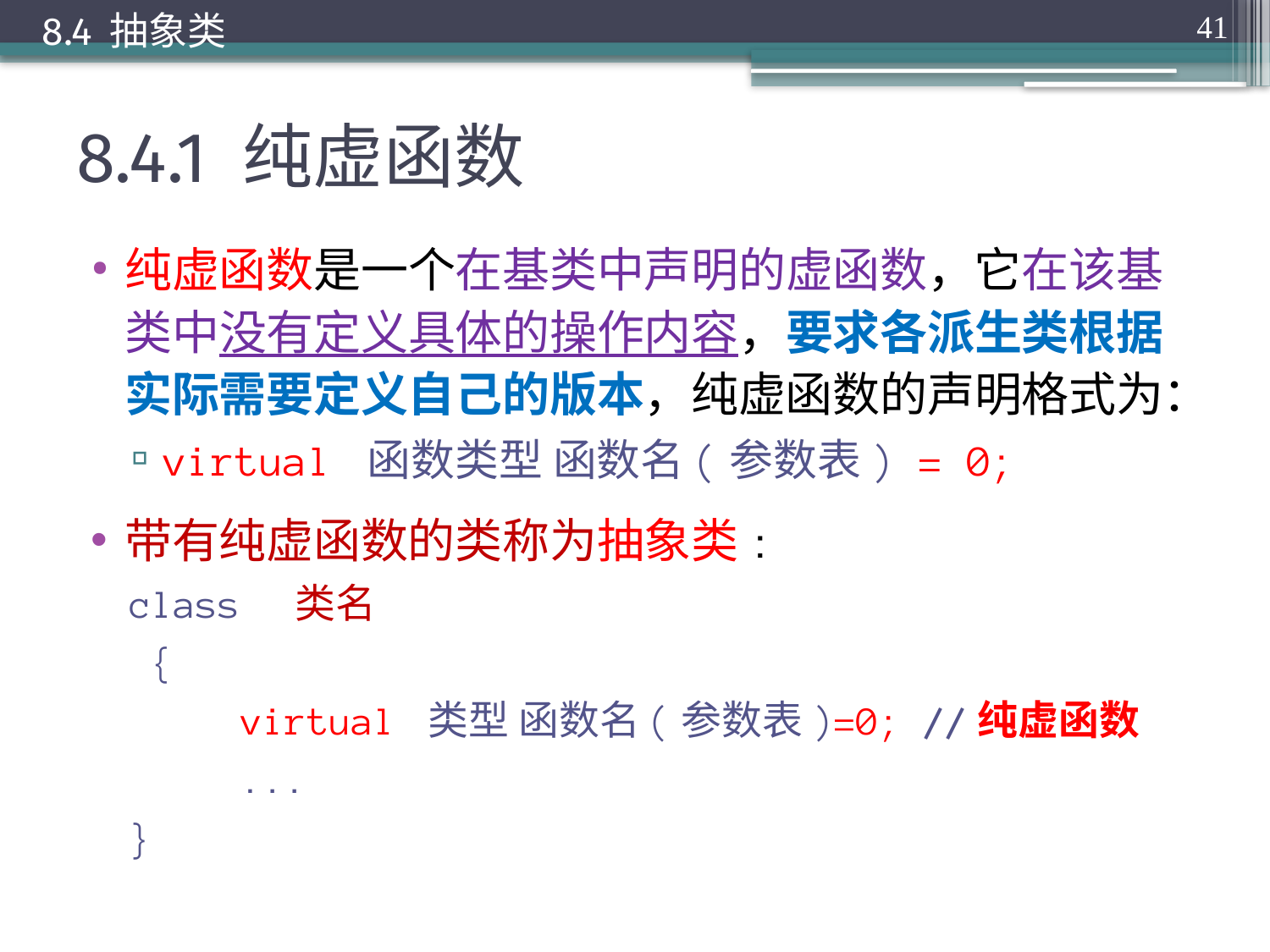

8.4 抽象类
41
# 8.4.1 纯虚函数
纯虚函数是一个在基类中声明的虚函数，它在该基类中没有定义具体的操作内容，要求各派生类根据实际需要定义自己的版本，纯虚函数的声明格式为：
virtual 函数类型 函数名(参数表) = 0;
带有纯虚函数的类称为抽象类:
class  类名
 {
     virtual 类型 函数名(参数表)=0; //纯虚函数
     ...
}